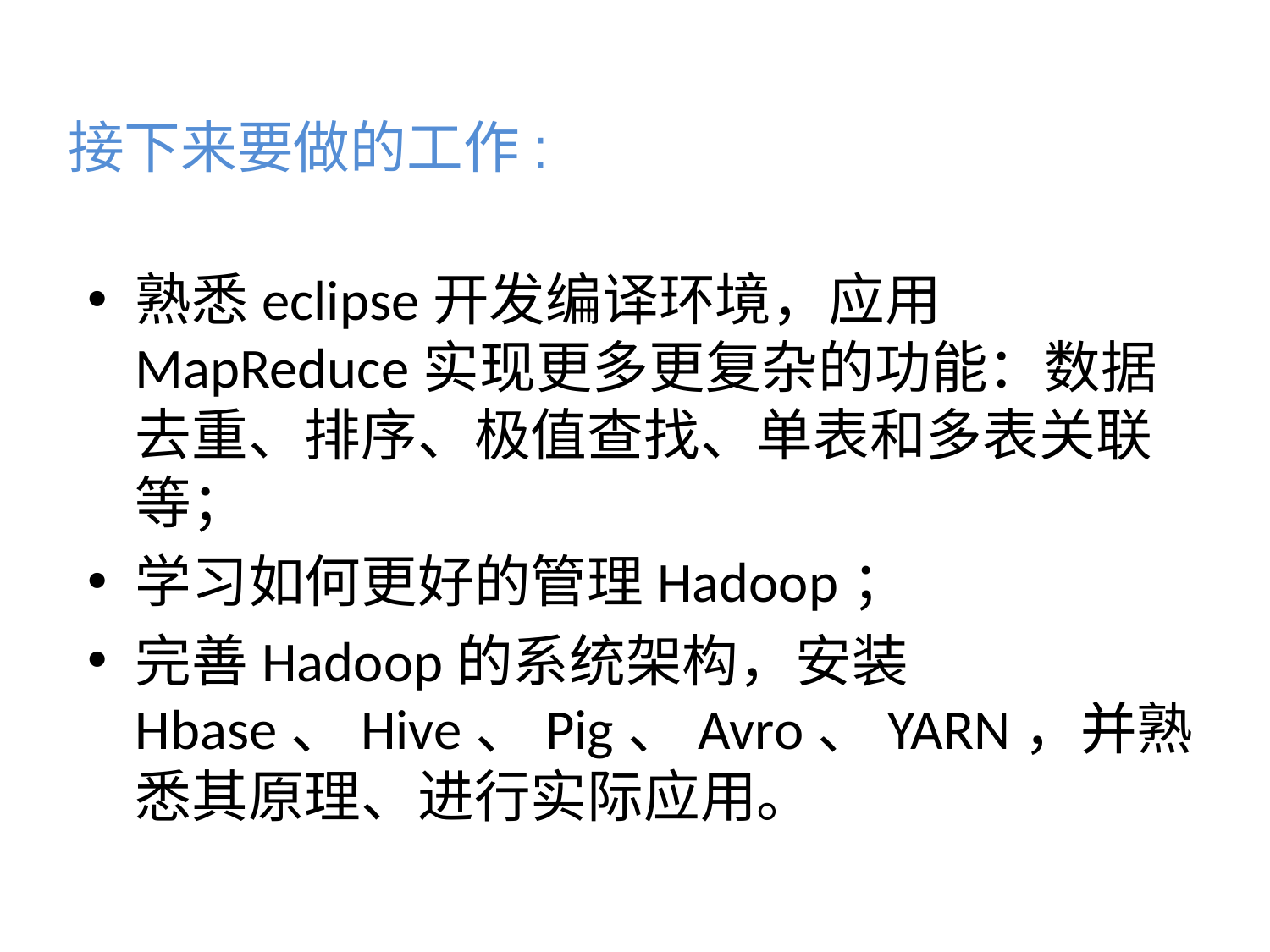

# 接下来要做的工作:
熟悉eclipse开发编译环境，应用MapReduce实现更多更复杂的功能：数据去重、排序、极值查找、单表和多表关联等；
学习如何更好的管理Hadoop；
完善Hadoop的系统架构，安装Hbase、Hive、Pig、Avro、YARN，并熟悉其原理、进行实际应用。